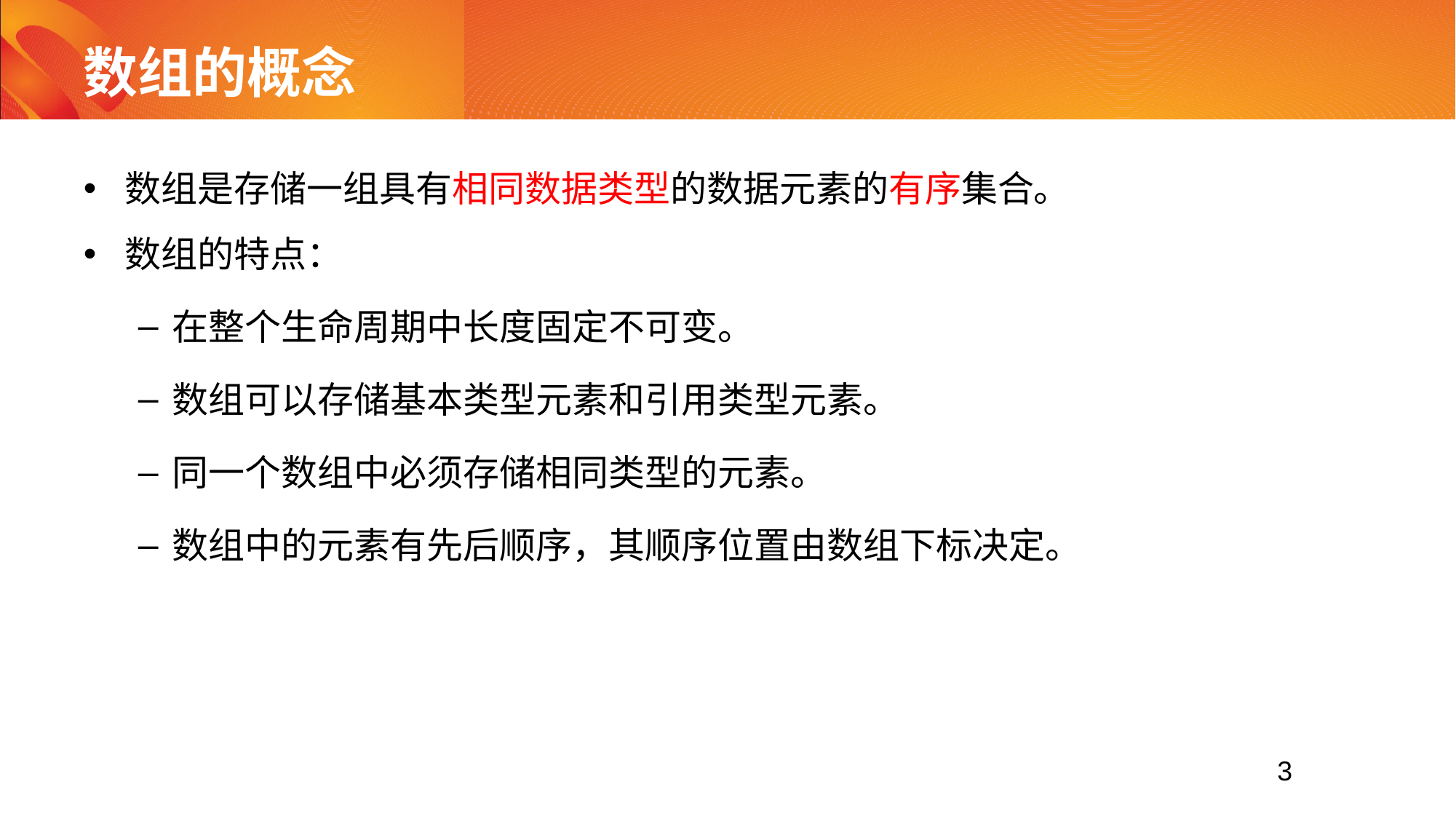

# 数组的概念
数组是存储一组具有相同数据类型的数据元素的有序集合。
数组的特点：
在整个生命周期中长度固定不可变。
数组可以存储基本类型元素和引用类型元素。
同一个数组中必须存储相同类型的元素。
数组中的元素有先后顺序，其顺序位置由数组下标决定。